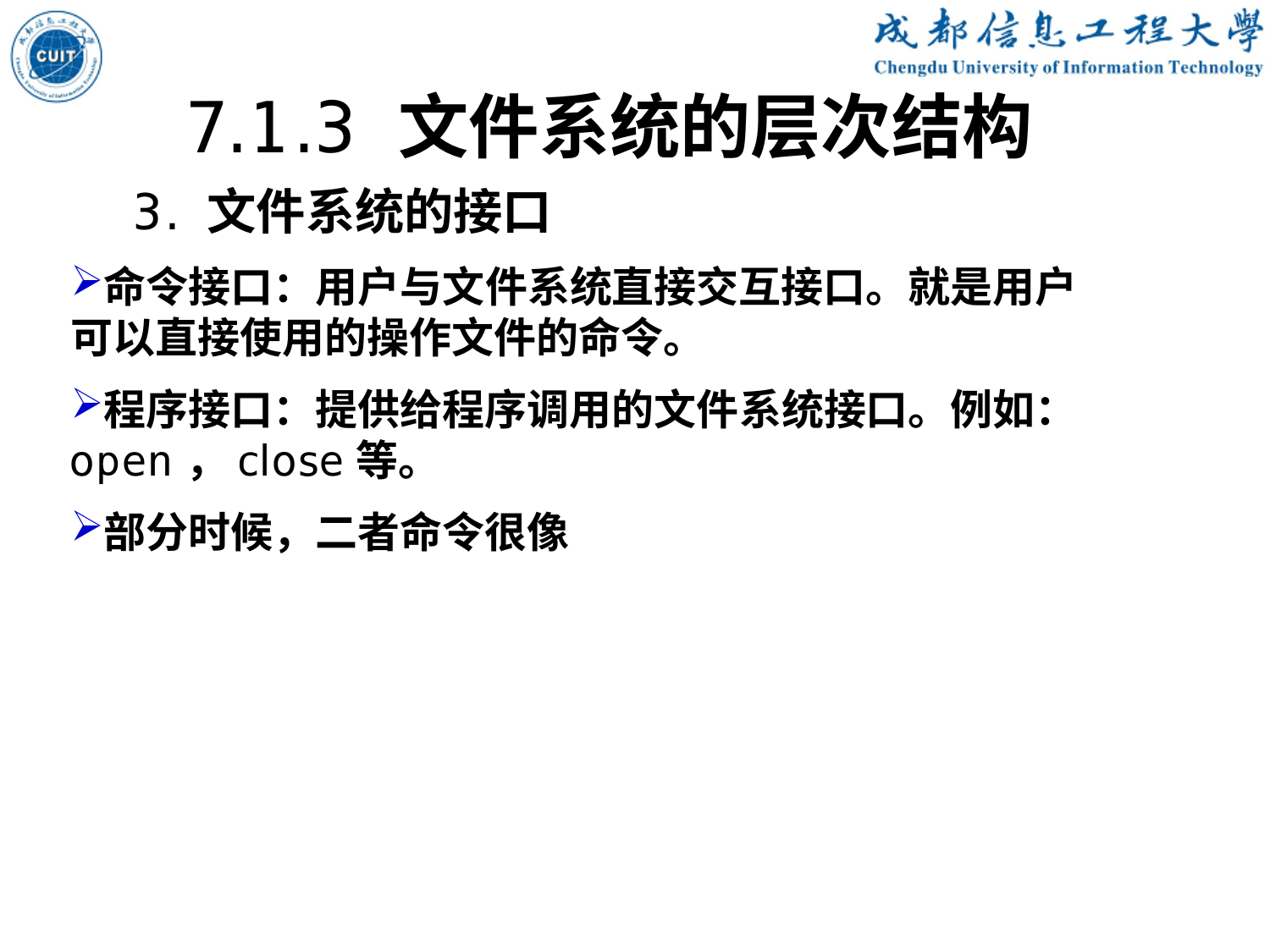

7.1.3 文件系统的层次结构
3. 文件系统的接口
命令接口：用户与文件系统直接交互接口。就是用户可以直接使用的操作文件的命令。
程序接口：提供给程序调用的文件系统接口。例如：open，close等。
部分时候，二者命令很像